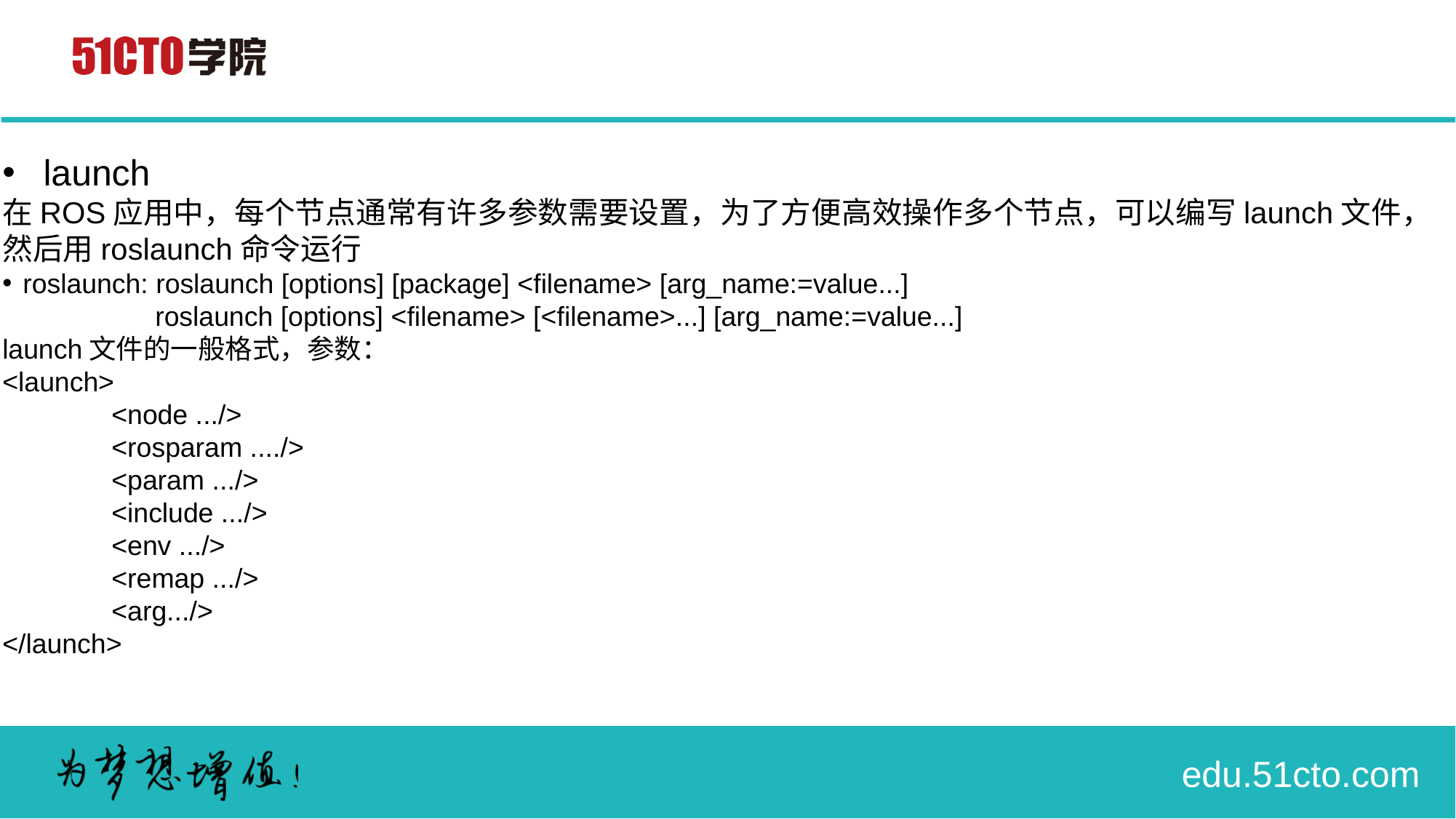

# launch
在ROS应用中，每个节点通常有许多参数需要设置，为了方便高效操作多个节点，可以编写launch文件，然后用roslaunch命令运行
roslaunch: roslaunch [options] [package] <filename> [arg_name:=value...]
                    roslaunch [options] <filename> [<filename>...] [arg_name:=value...]
launch文件的一般格式，参数：
<launch>
	<node .../>
	<rosparam ..../>
	<param .../>
	<include .../>
	<env .../>
	<remap .../>
	<arg.../>
</launch>